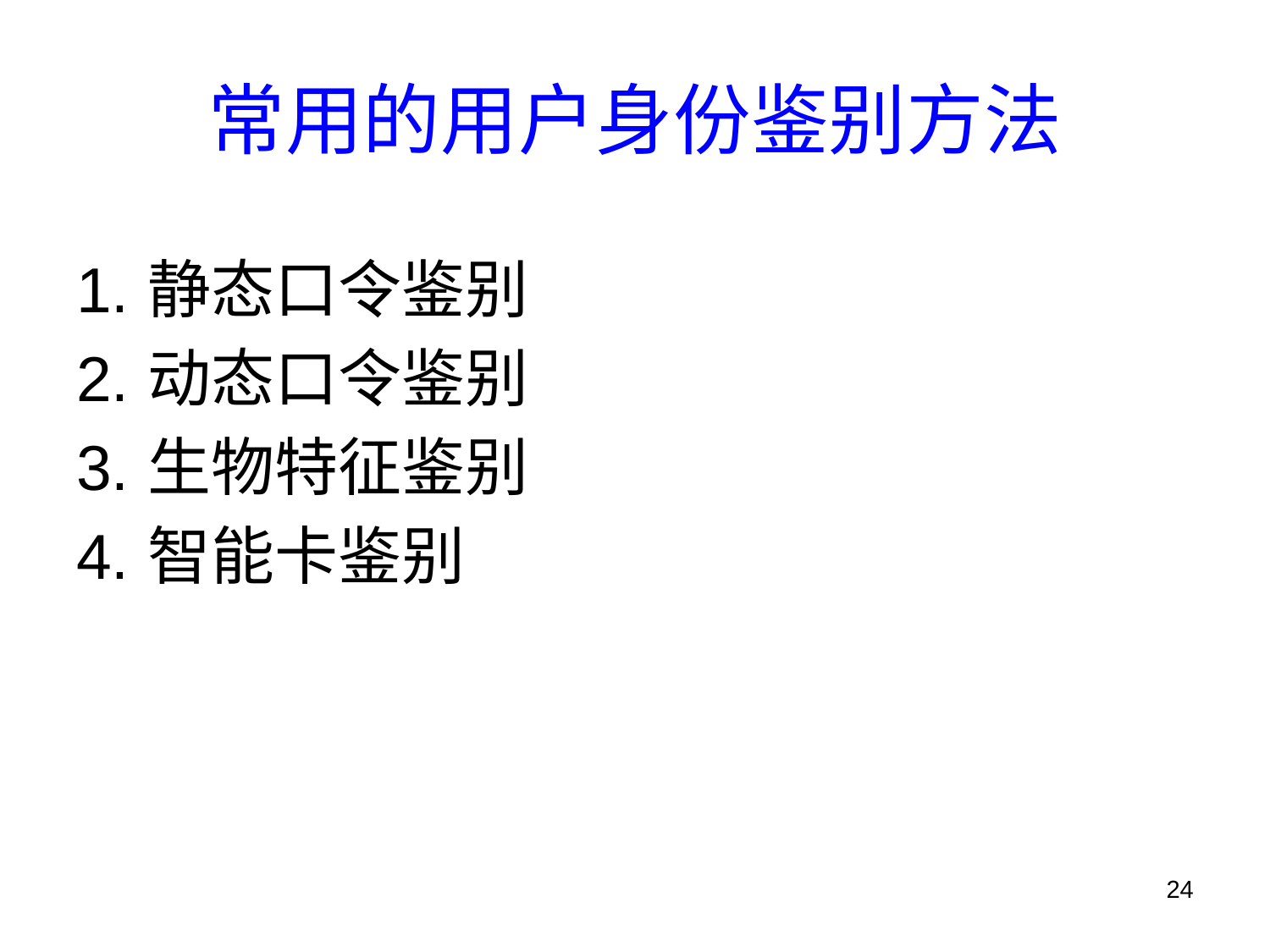

# 常用的用户身份鉴别方法
静态口令鉴别
动态口令鉴别
生物特征鉴别
智能卡鉴别
24